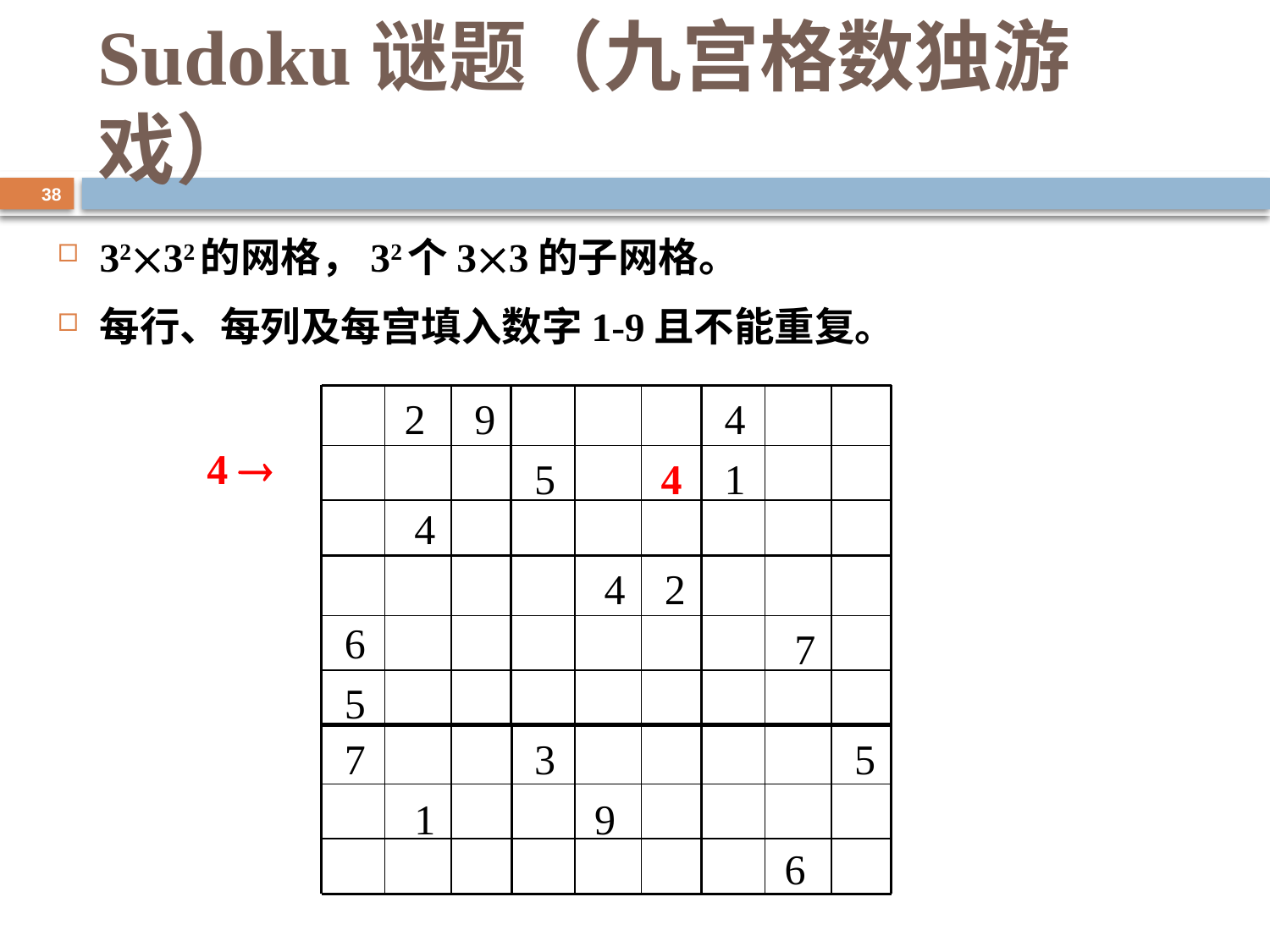

# Sudoku谜题（九宫格数独游戏）
38
32×32的网格，32个3×3的子网格。
每行、每列及每宫填入数字1-9且不能重复。

4
1
2
9
4 →
5
4
4
4
2
6
7
5
7
3
5
1
9
6